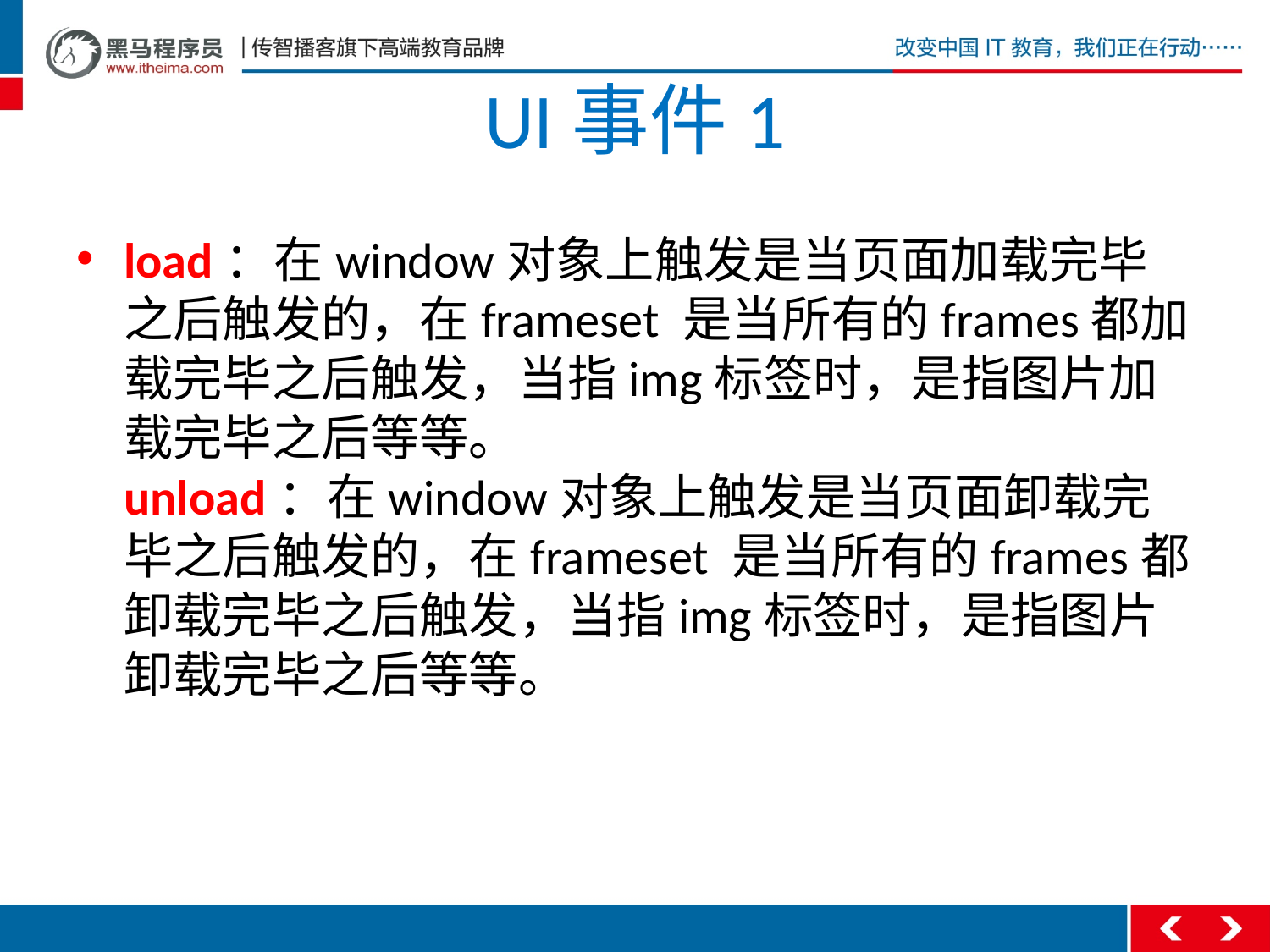

# UI事件1
load：在window对象上触发是当页面加载完毕之后触发的，在frameset 是当所有的frames都加载完毕之后触发，当指img标签时，是指图片加载完毕之后等等。
unload：在window对象上触发是当页面卸载完毕之后触发的，在frameset 是当所有的frames都卸载完毕之后触发，当指img标签时，是指图片卸载完毕之后等等。